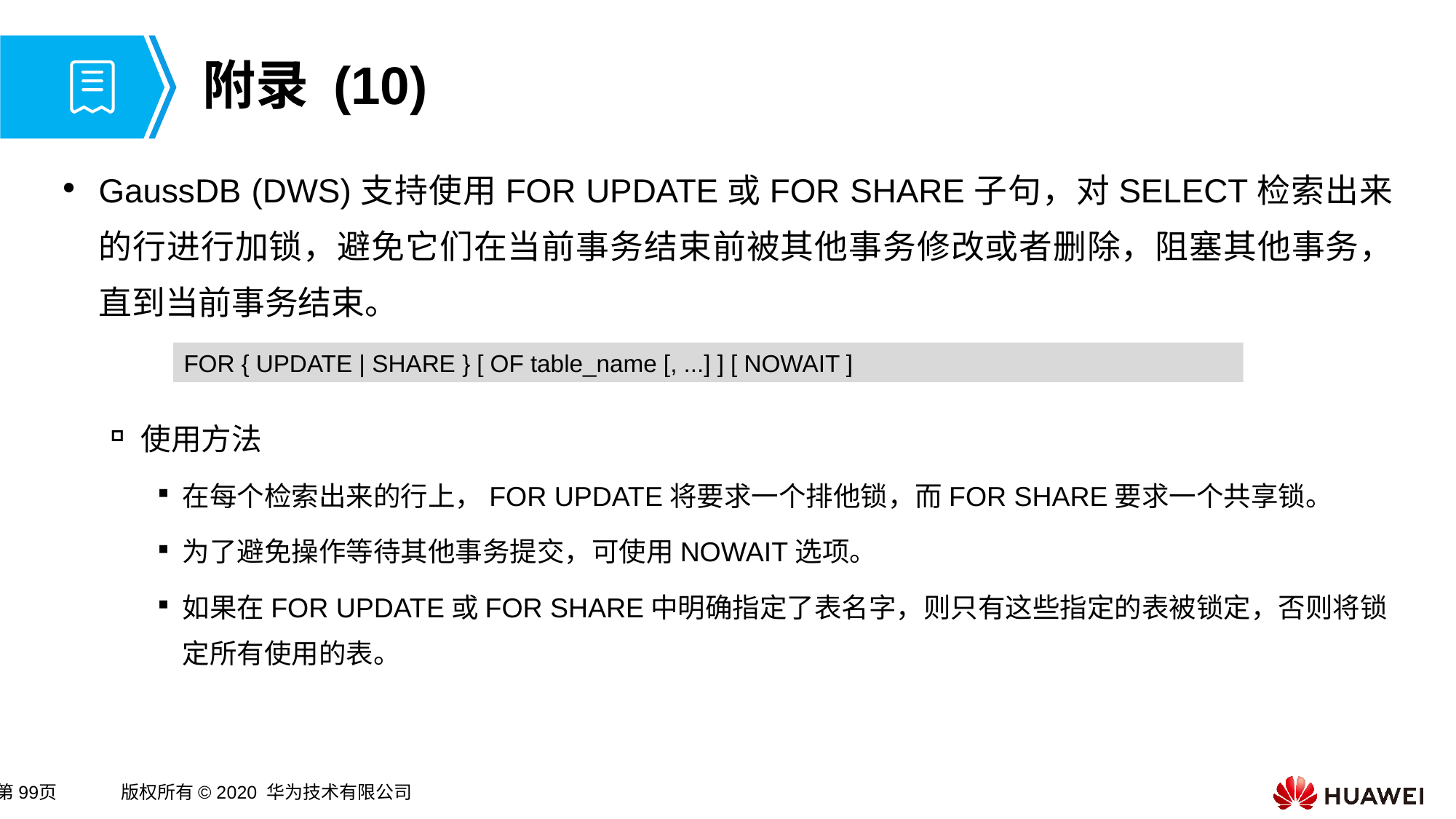

# 附录 (10)
GaussDB (DWS)支持使用FOR UPDATE或FOR SHARE子句，对SELECT检索出来的行进行加锁，避免它们在当前事务结束前被其他事务修改或者删除，阻塞其他事务，直到当前事务结束。

使用方法
在每个检索出来的行上，FOR UPDATE将要求一个排他锁，而FOR SHARE要求一个共享锁。
为了避免操作等待其他事务提交，可使用NOWAIT选项。
如果在FOR UPDATE或FOR SHARE中明确指定了表名字，则只有这些指定的表被锁定，否则将锁定所有使用的表。

FOR { UPDATE | SHARE } [ OF table_name [, ...] ] [ NOWAIT ]